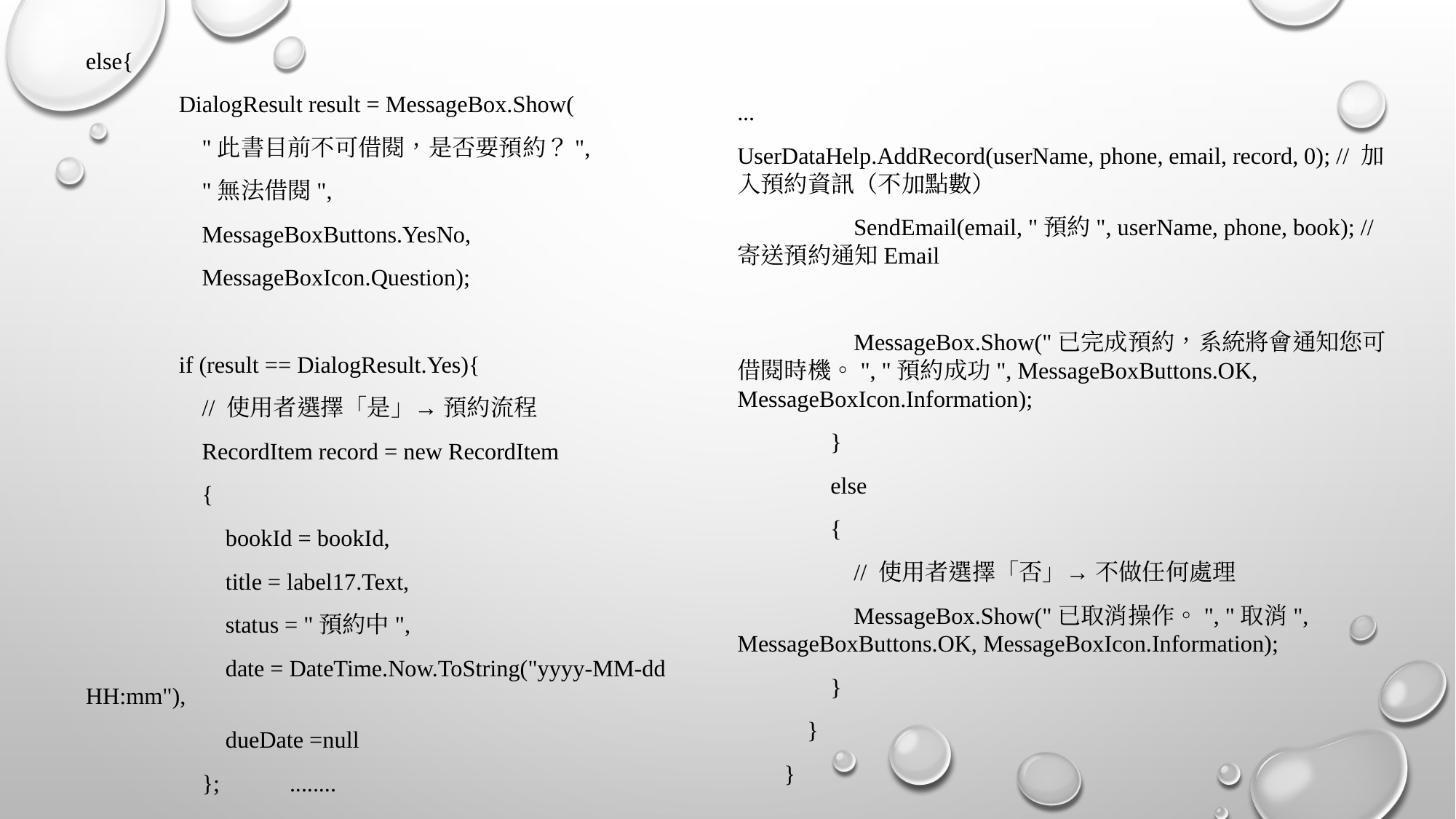

else{
                DialogResult result = MessageBox.Show(
                    "此書目前不可借閱，是否要預約？",
                    "無法借閱",
                    MessageBoxButtons.YesNo,
                    MessageBoxIcon.Question);

                if (result == DialogResult.Yes){
                    // 使用者選擇「是」→ 預約流程
                    RecordItem record = new RecordItem
                    {
                        bookId = bookId,
                        title = label17.Text,
                        status = "預約中",
                        date = DateTime.Now.ToString("yyyy-MM-dd HH:mm"),
                        dueDate =null
                    };            ........
...
UserDataHelp.AddRecord(userName, phone, email, record, 0); // 加入預約資訊（不加點數）
                    SendEmail(email, "預約", userName, phone, book); // 寄送預約通知Email

                    MessageBox.Show("已完成預約，系統將會通知您可借閱時機。", "預約成功", MessageBoxButtons.OK, MessageBoxIcon.Information);
                }
                else
                {
                    // 使用者選擇「否」→ 不做任何處理
                    MessageBox.Show("已取消操作。", "取消", MessageBoxButtons.OK, MessageBoxIcon.Information);
                }
            }
        }